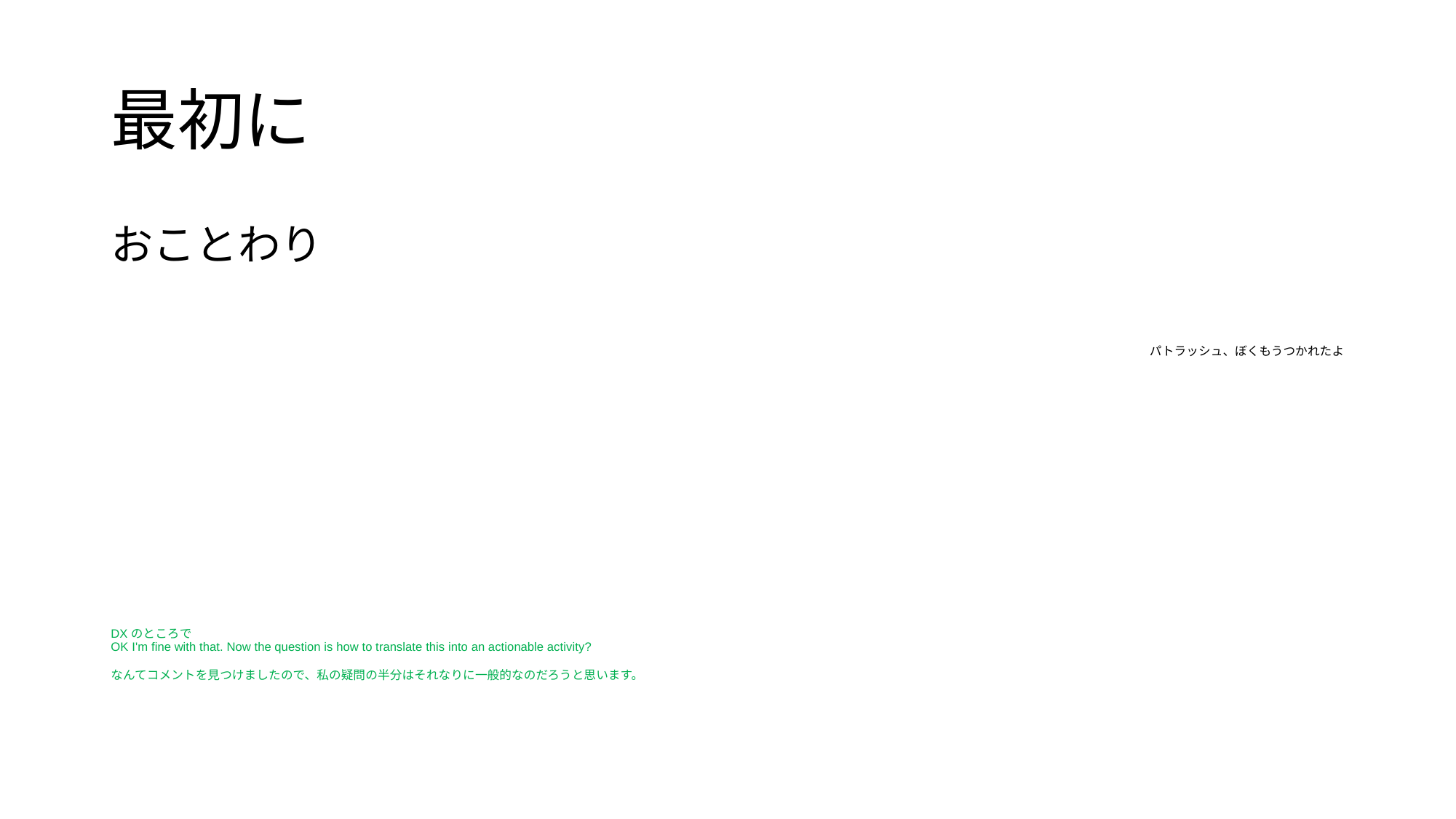

# 最初に
おことわり

パトラッシュ、ぼくもうつかれたよ

DXのところで
OK I'm fine with that. Now the question is how to translate this into an actionable activity?
なんてコメントを見つけましたので、私の疑問の半分はそれなりに一般的なのだろうと思います。